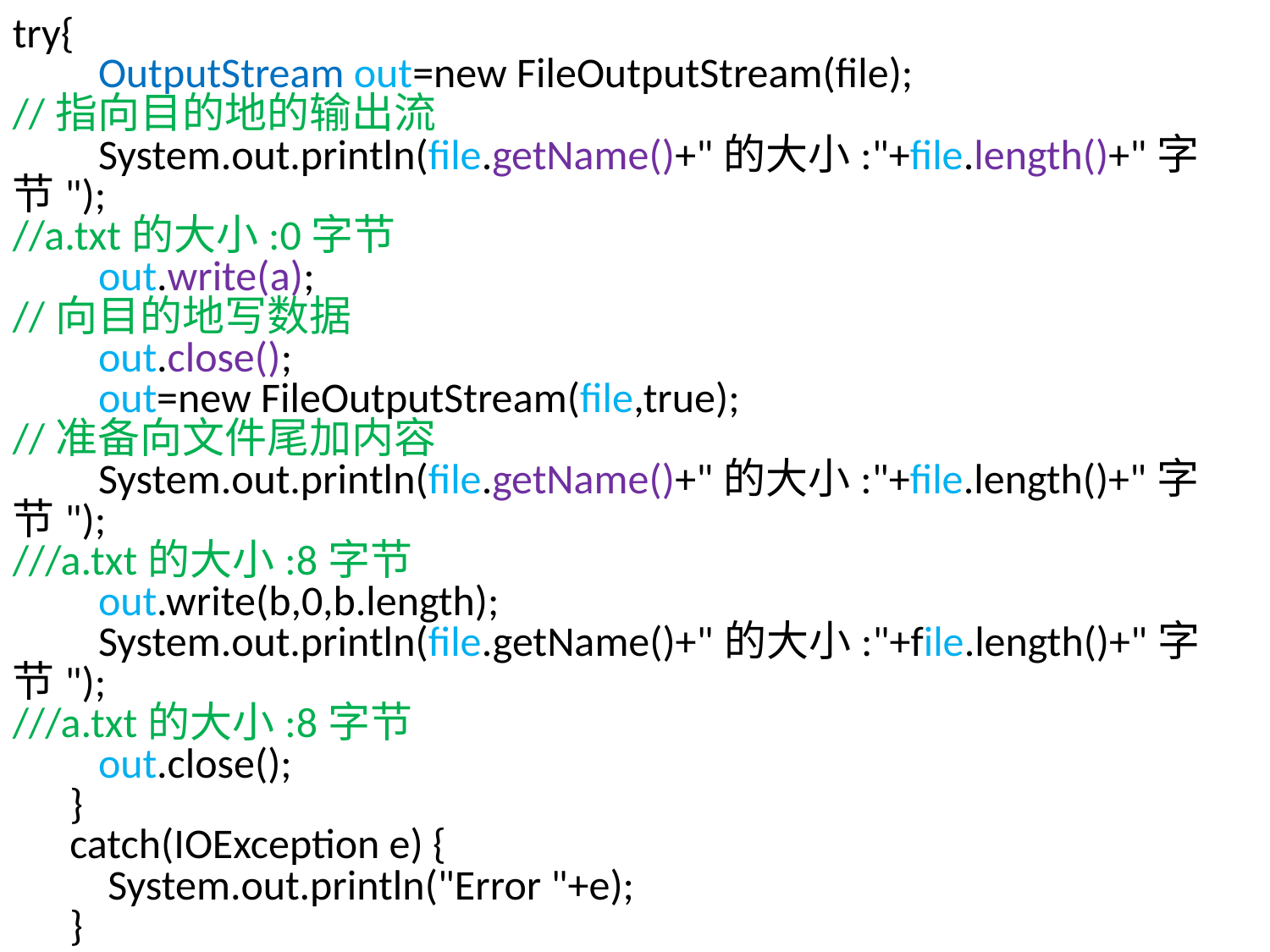

try{
         OutputStream out=new FileOutputStream(file);
//指向目的地的输出流
         System.out.println(file.getName()+"的大小:"+file.length()+"字节");
//a.txt的大小:0字节
         out.write(a);
//向目的地写数据
         out.close();
         out=new FileOutputStream(file,true);
//准备向文件尾加内容
         System.out.println(file.getName()+"的大小:"+file.length()+"字节");
///a.txt的大小:8字节
         out.write(b,0,b.length);
         System.out.println(file.getName()+"的大小:"+file.length()+"字节");
///a.txt的大小:8字节
         out.close();
      }
      catch(IOException e) {
          System.out.println("Error "+e);
      }